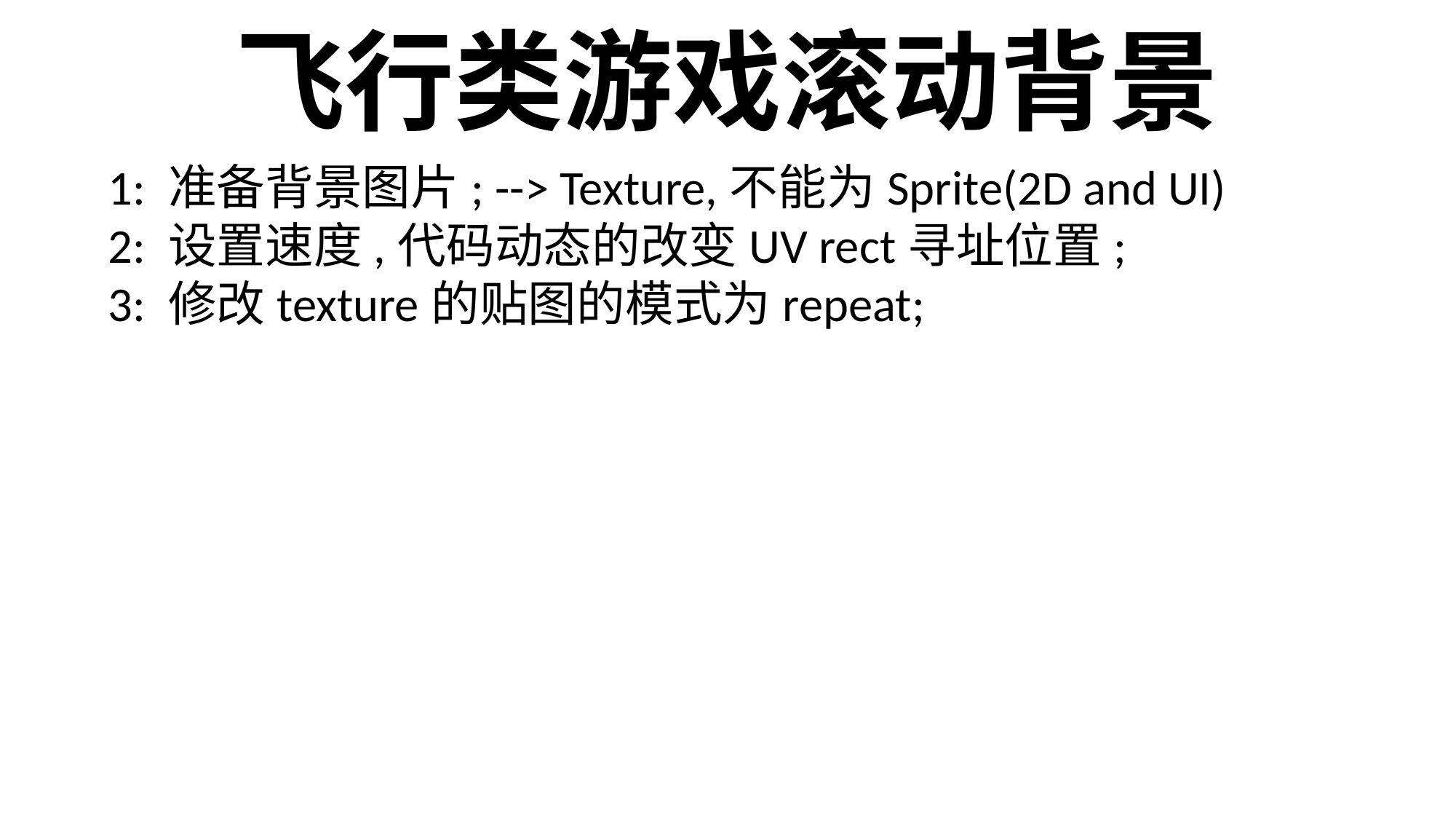

飞行类游戏滚动背景
1: 准备背景图片; --> Texture,不能为Sprite(2D and UI)
2: 设置速度,代码动态的改变UV rect寻址位置;
3: 修改texture的贴图的模式为repeat;
3